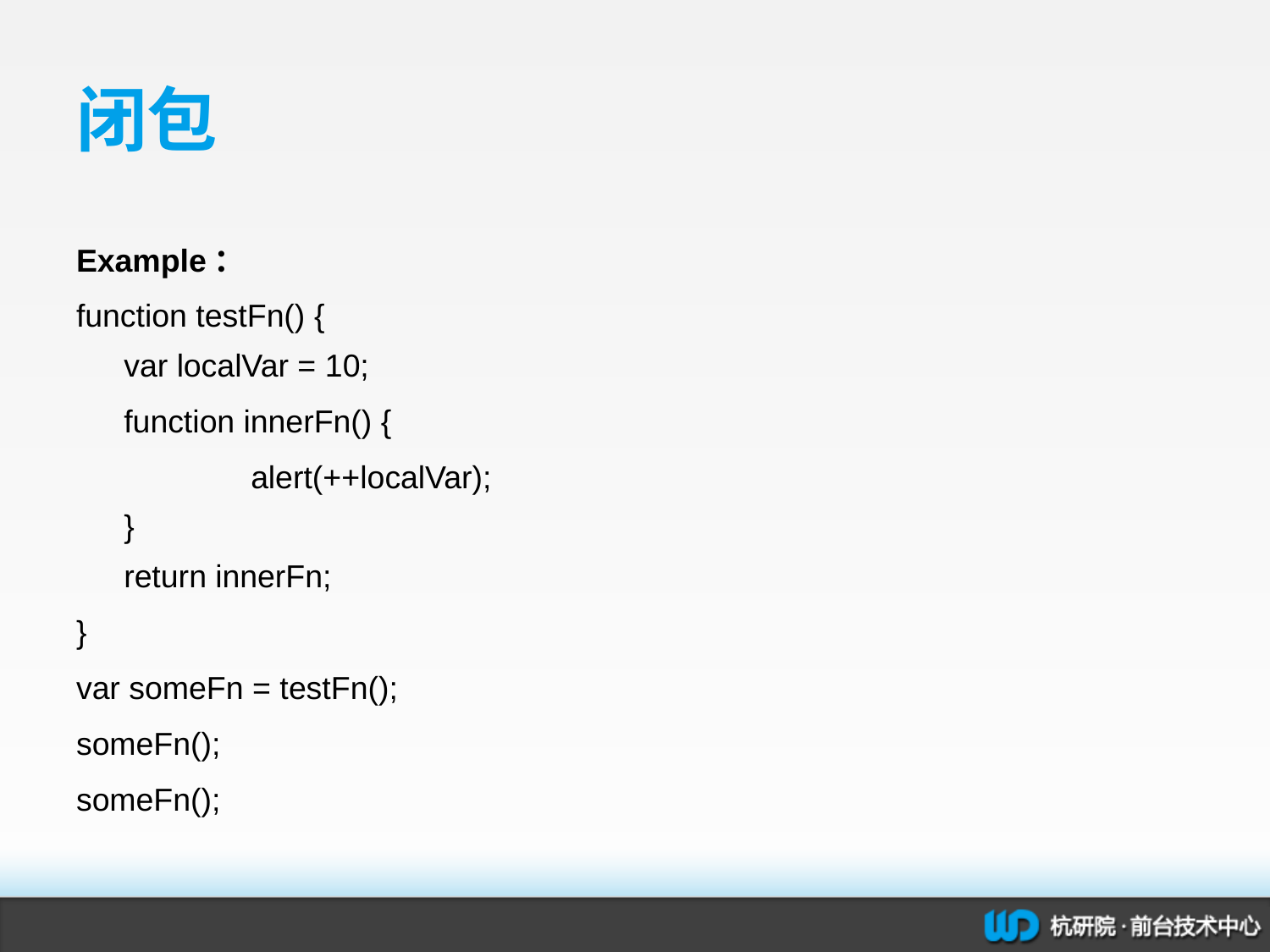

# 闭包
Example：
function testFn() {
var localVar = 10;
	function innerFn() {
		alert(++localVar);
}
return innerFn;
}
var someFn = testFn();
someFn();
someFn();